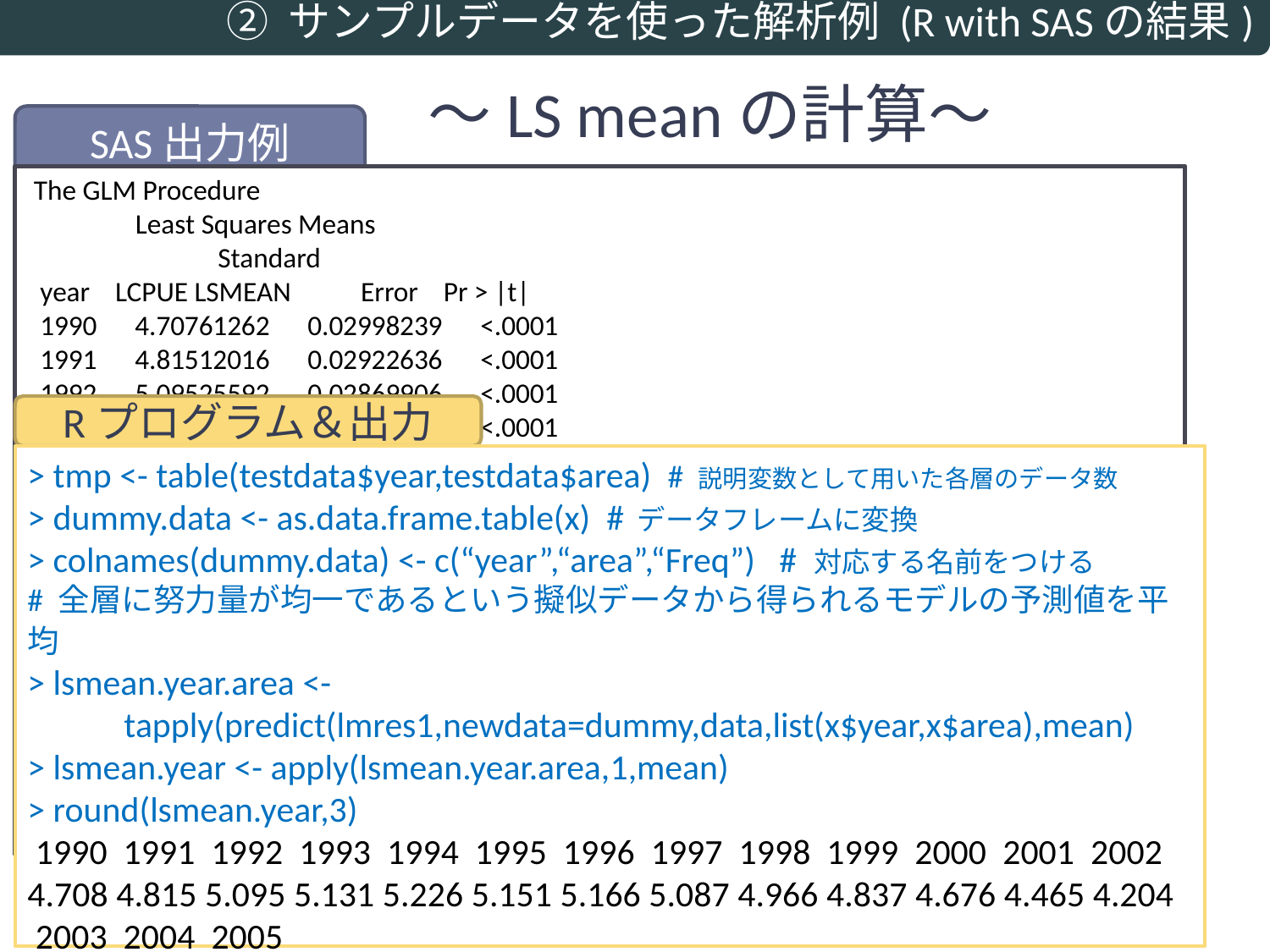

② サンプルデータを使った解析例 (R with SASの結果)
～LS meanの計算～
SAS出力例
 The GLM Procedure
                 Least Squares Means
                              Standard
  year    LCPUE LSMEAN           Error    Pr > |t|
  1990      4.70761262      0.02998239      <.0001
  1991      4.81512016      0.02922636      <.0001
  1992      5.09525592      0.02869906      <.0001
  1993      5.13134271      0.02827566      <.0001
  1994      5.22555355      0.02807519      <.0001
  1995      5.15113030      0.02798747      <.0001
  1996      5.16579278      0.02800381      <.0001
  1997      5.08736521      0.02795610      <.0001
  1998      4.96625912      0.02799280      <.0001
  1999      4.83716346      0.02795722      <.0001
  2000      4.67563419      0.02819983      <.0001
  2001      4.46474639      0.02855626      <.0001
  2002      4.20353545      0.02899115      <.0001
  2003      3.74814260      0.02994662      <.0001
  2004      3.39707054      0.03103598      <.0001
  2005      2.87763884      0.03462810      <.0001
Rプログラム＆出力
> tmp <- table(testdata$year,testdata$area)  # 説明変数として用いた各層のデータ数
> dummy.data <- as.data.frame.table(x)  # データフレームに変換
> colnames(dummy.data) <- c(“year”,“area”,“Freq”)   # 対応する名前をつける
# 全層に努力量が均一であるという擬似データから得られるモデルの予測値を平均
> lsmean.year.area <-
            tapply(predict(lmres1,newdata=dummy,data,list(x$year,x$area),mean)
> lsmean.year <- apply(lsmean.year.area,1,mean)
> round(lsmean.year,3)
 1990  1991  1992  1993  1994  1995  1996  1997  1998  1999  2000  2001  2002
4.708 4.815 5.095 5.131 5.226 5.151 5.166 5.087 4.966 4.837 4.676 4.465 4.204
 2003  2004  2005
3.748 3.397 2.878